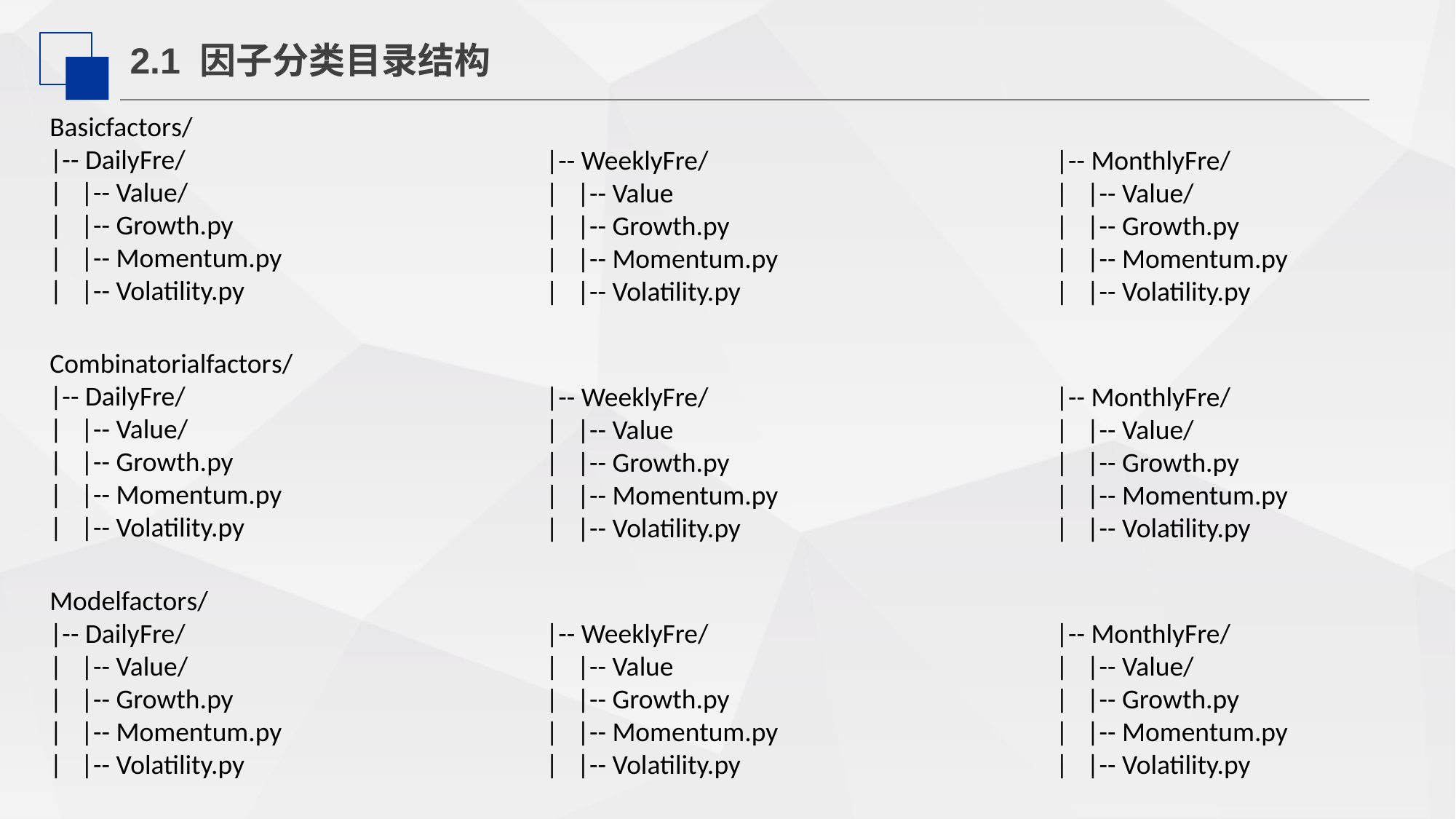

2.1 因子分类目录结构
Basicfactors/
|-- DailyFre/
|   |-- Value/
|   |-- Growth.py
|   |-- Momentum.py
|   |-- Volatility.py
|-- WeeklyFre/
|   |-- Value
|   |-- Growth.py
|   |-- Momentum.py
|   |-- Volatility.py
|-- MonthlyFre/
|   |-- Value/
|   |-- Growth.py
|   |-- Momentum.py
|   |-- Volatility.py
Combinatorialfactors/
|-- DailyFre/
|   |-- Value/
|   |-- Growth.py
|   |-- Momentum.py
|   |-- Volatility.py
|-- WeeklyFre/
|   |-- Value
|   |-- Growth.py
|   |-- Momentum.py
|   |-- Volatility.py
|-- MonthlyFre/
|   |-- Value/
|   |-- Growth.py
|   |-- Momentum.py
|   |-- Volatility.py
Modelfactors/
|-- DailyFre/
|   |-- Value/
|   |-- Growth.py
|   |-- Momentum.py
|   |-- Volatility.py
|-- WeeklyFre/
|   |-- Value
|   |-- Growth.py
|   |-- Momentum.py
|   |-- Volatility.py
|-- MonthlyFre/
|   |-- Value/
|   |-- Growth.py
|   |-- Momentum.py
|   |-- Volatility.py